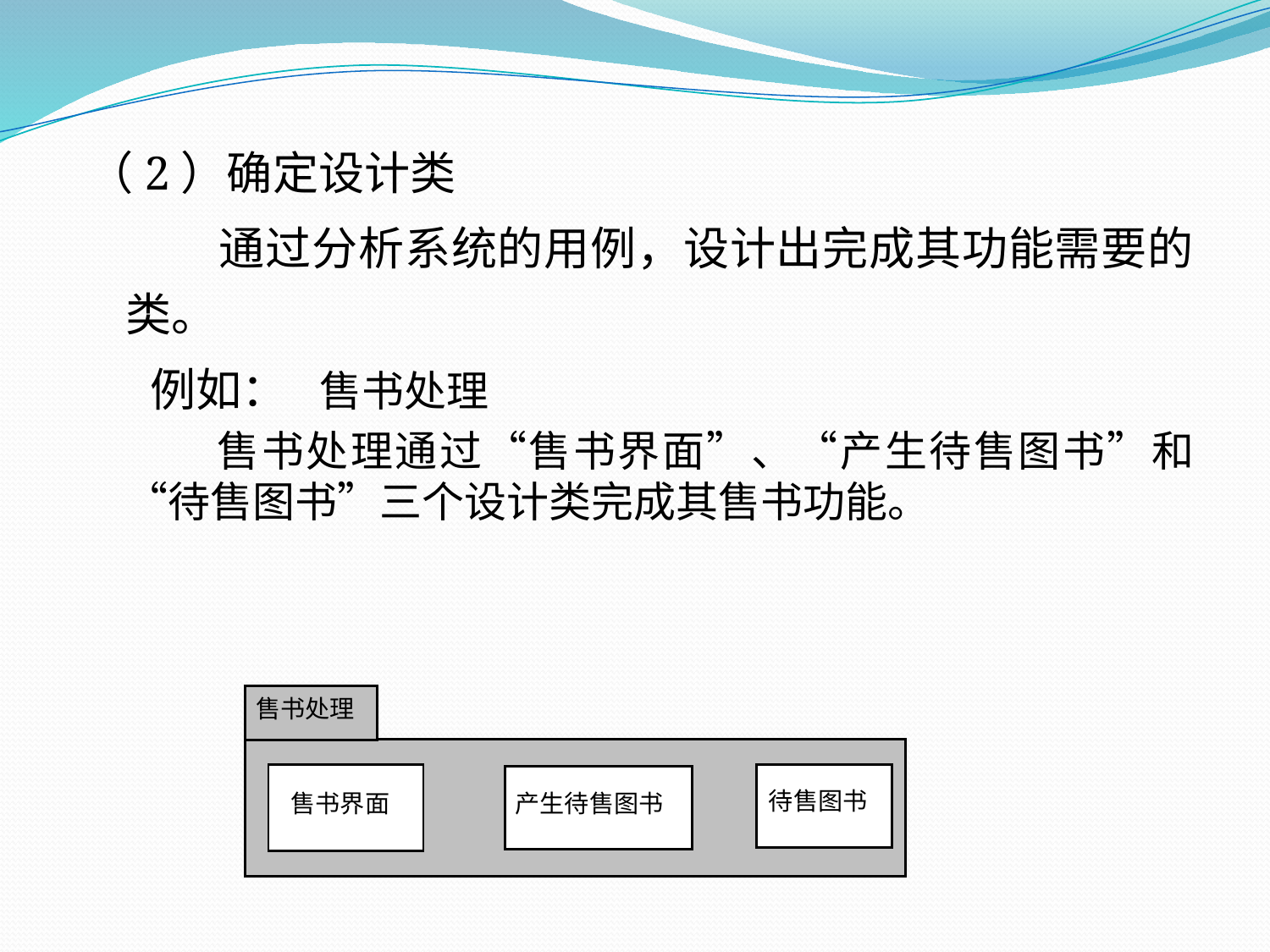

（2）确定设计类
           通过分析系统的用例，设计出完成其功能需要的类。
     例如：   售书处理
          售书处理通过“售书界面”、“产生待售图书”和“待售图书”三个设计类完成其售书功能。

售书处理

售书界面

待售图书

产生待售图书